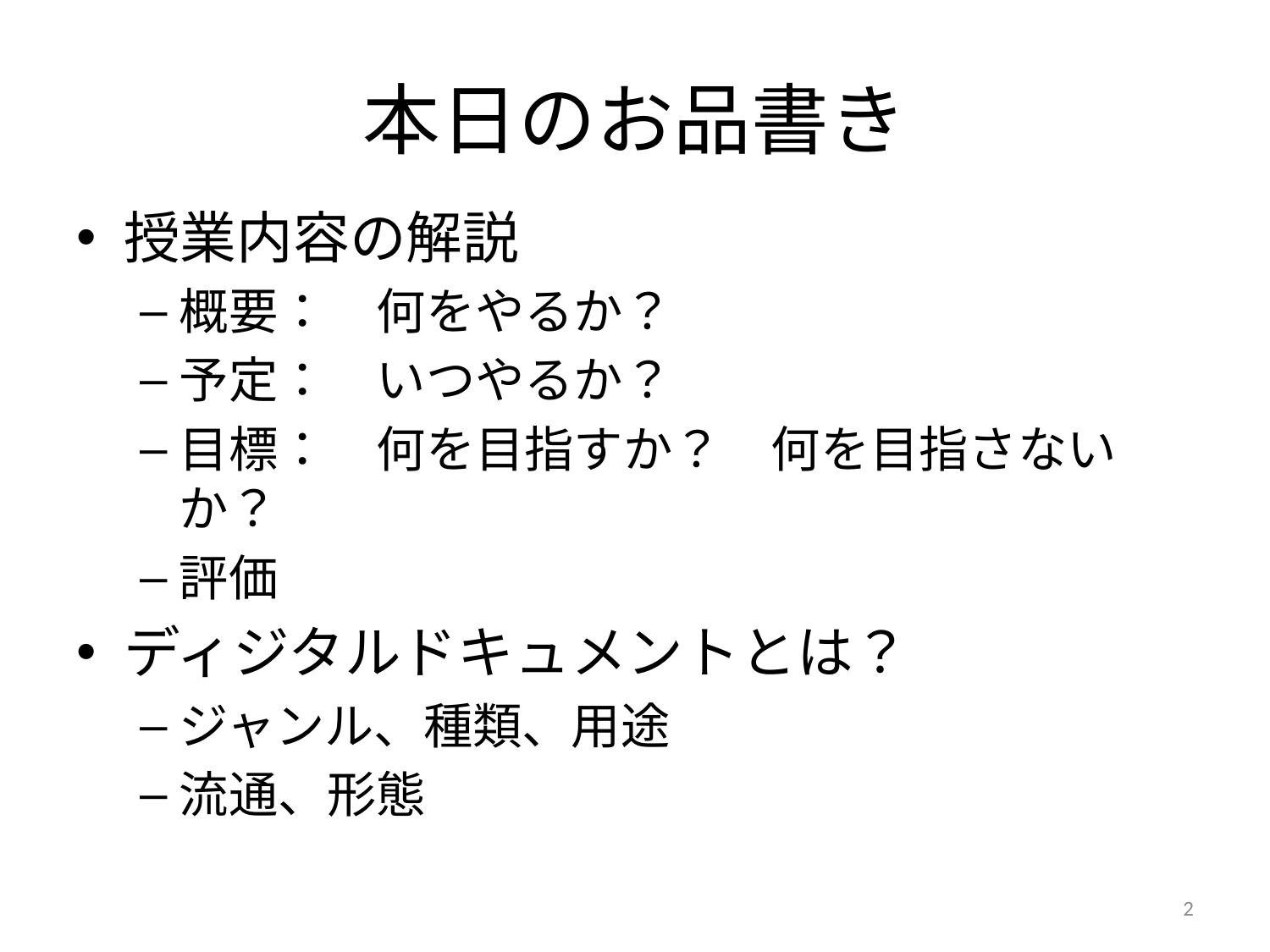

# 本日のお品書き
授業内容の解説
概要：　何をやるか？
予定：　いつやるか？
目標：　何を目指すか？　何を目指さないか？
評価
ディジタルドキュメントとは？
ジャンル、種類、用途
流通、形態
2